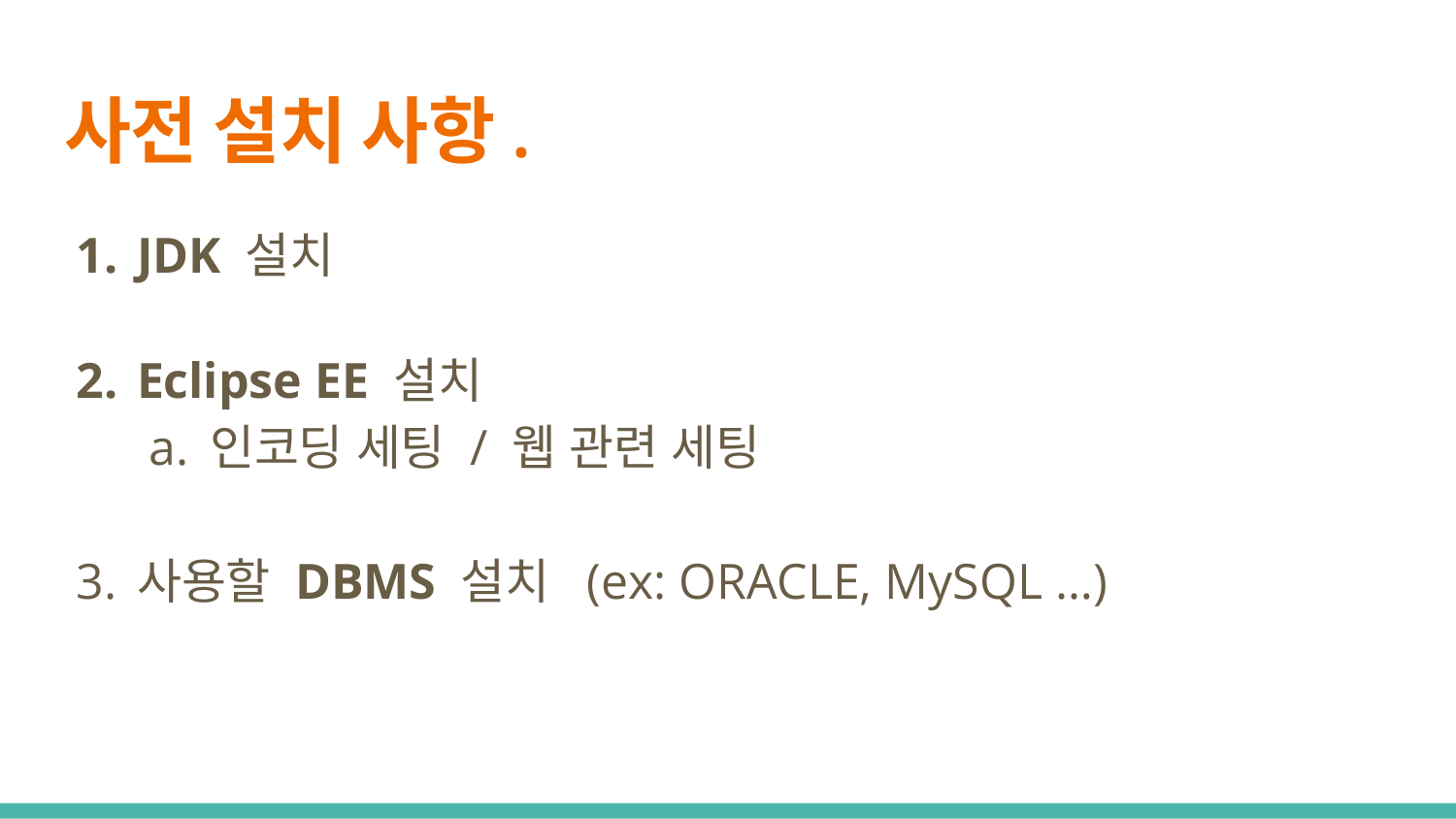

# 사전 설치 사항.
JDK 설치
Eclipse EE 설치
인코딩 세팅 / 웹 관련 세팅
사용할 DBMS 설치  (ex: ORACLE, MySQL …)